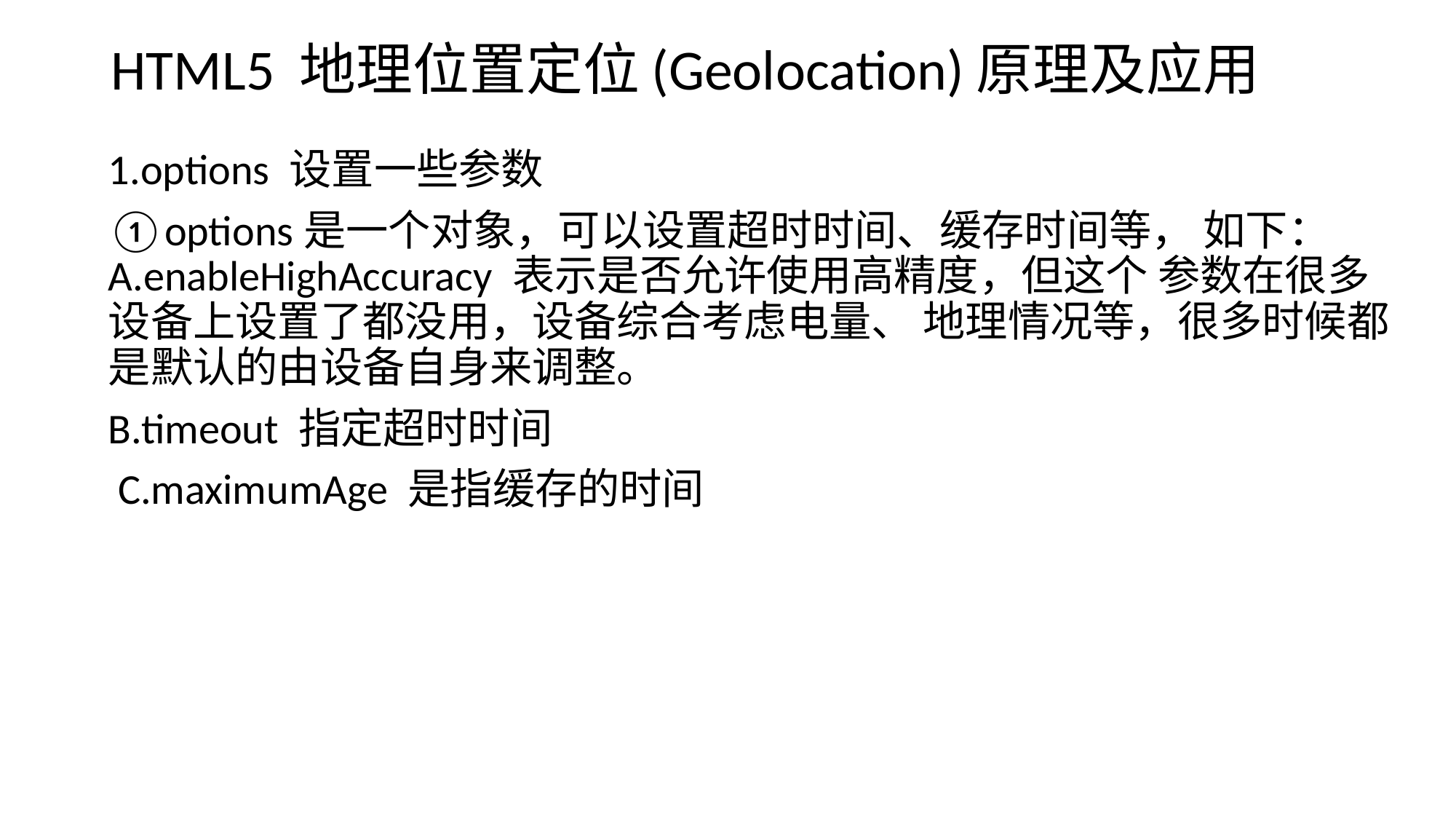

# HTML5 地理位置定位(Geolocation)原理及应用
1.options 设置一些参数
①options是一个对象，可以设置超时时间、缓存时间等， 如下：   A.enableHighAccuracy 表示是否允许使用高精度，但这个 参数在很多设备上设置了都没用，设备综合考虑电量、 地理情况等，很多时候都是默认的由设备自身来调整。
B.timeout 指定超时时间
 C.maximumAge 是指缓存的时间